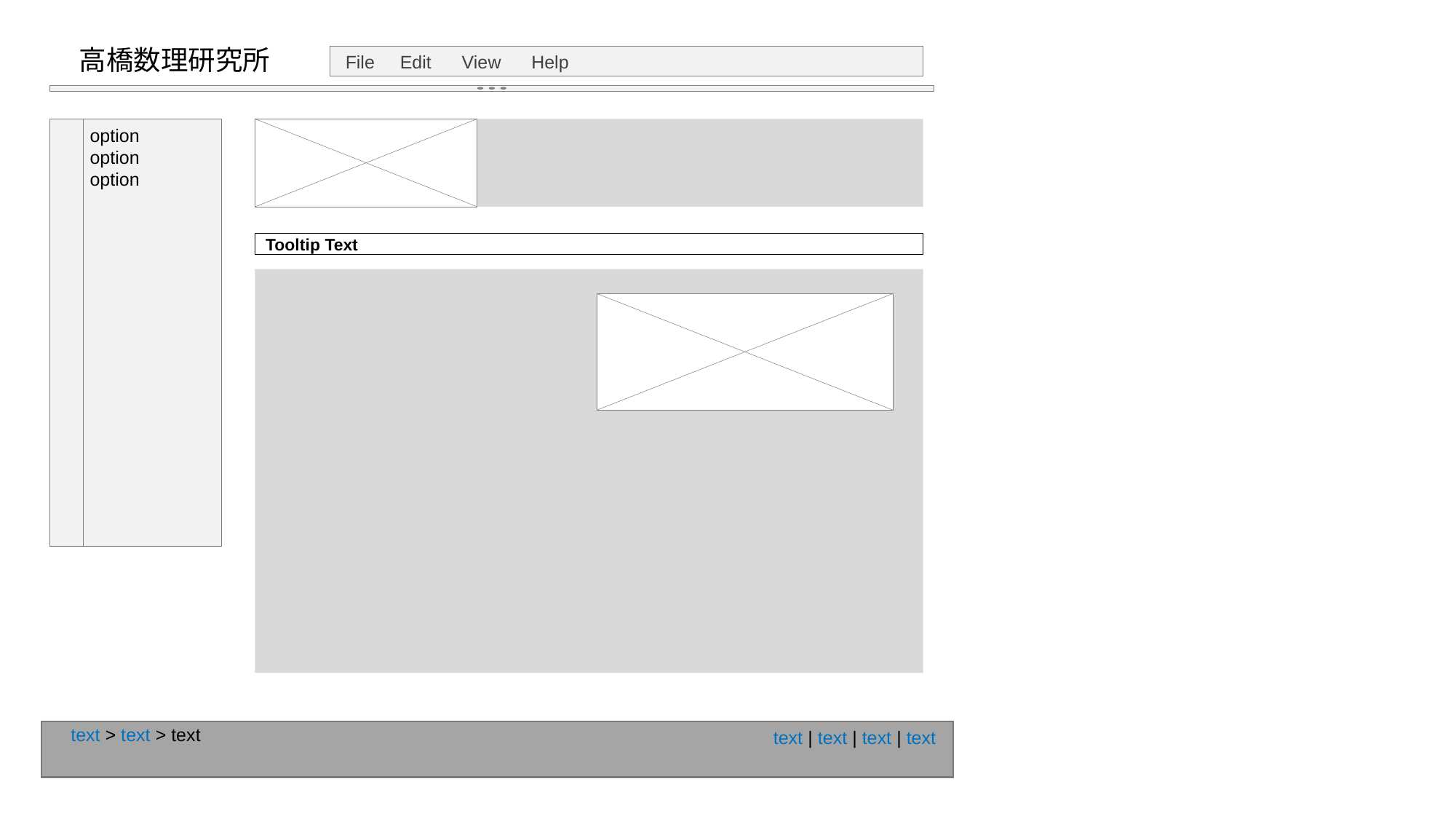

高橋数理研究所
  File     Edit      View      Help

option
option
option

Tooltip Text

text > text > text
text | text | text | text